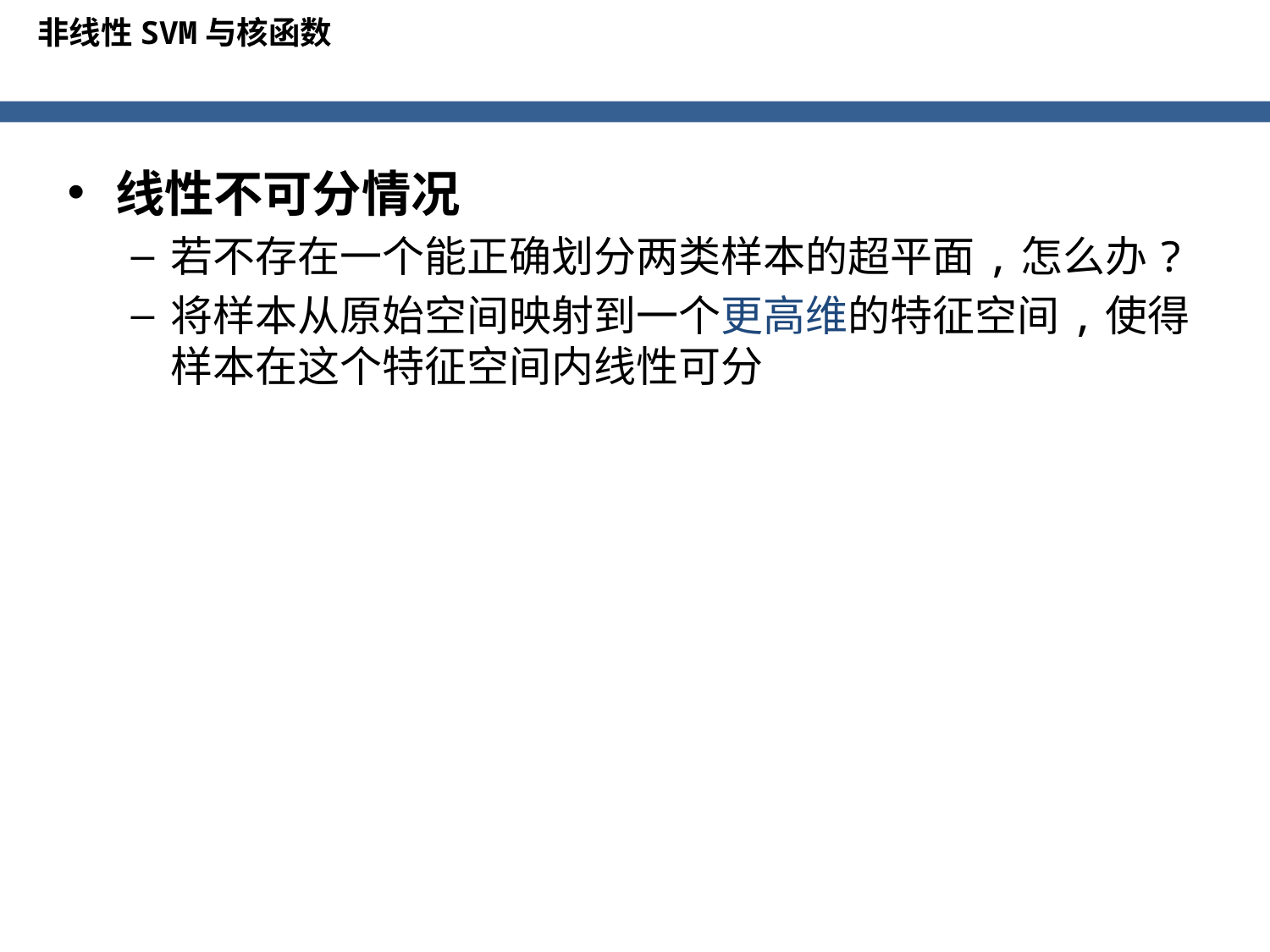

非线性SVM与核函数
线性不可分情况
若不存在一个能正确划分两类样本的超平面,怎么办?
将样本从原始空间映射到一个更高维的特征空间,使得样本在这个特征空间内线性可分